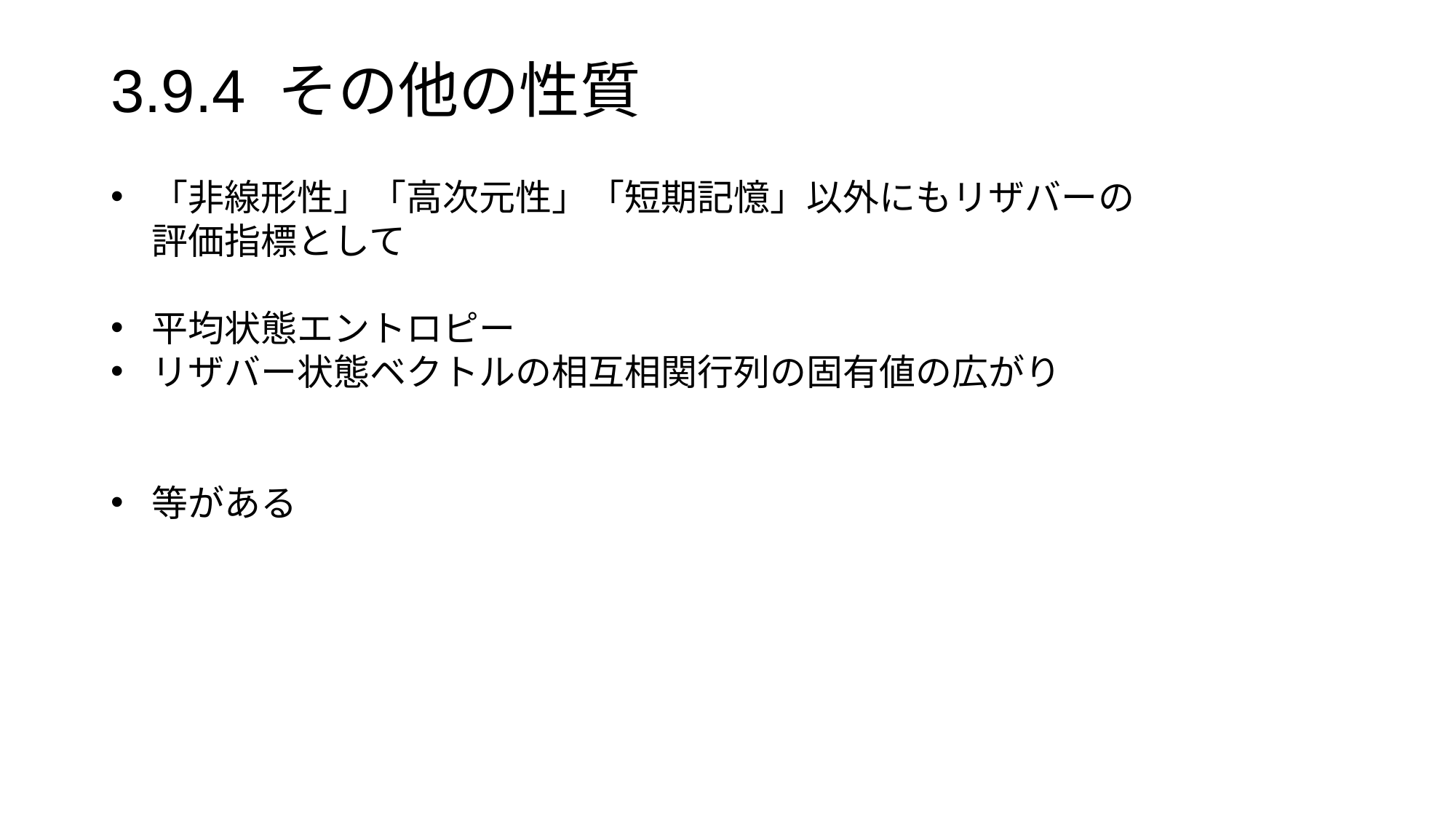

# 3.9.4 その他の性質
「非線形性」「高次元性」「短期記憶」以外にもリザバーの評価指標として

平均状態エントロピー
リザバー状態ベクトルの相互相関行列の固有値の広がり

等がある